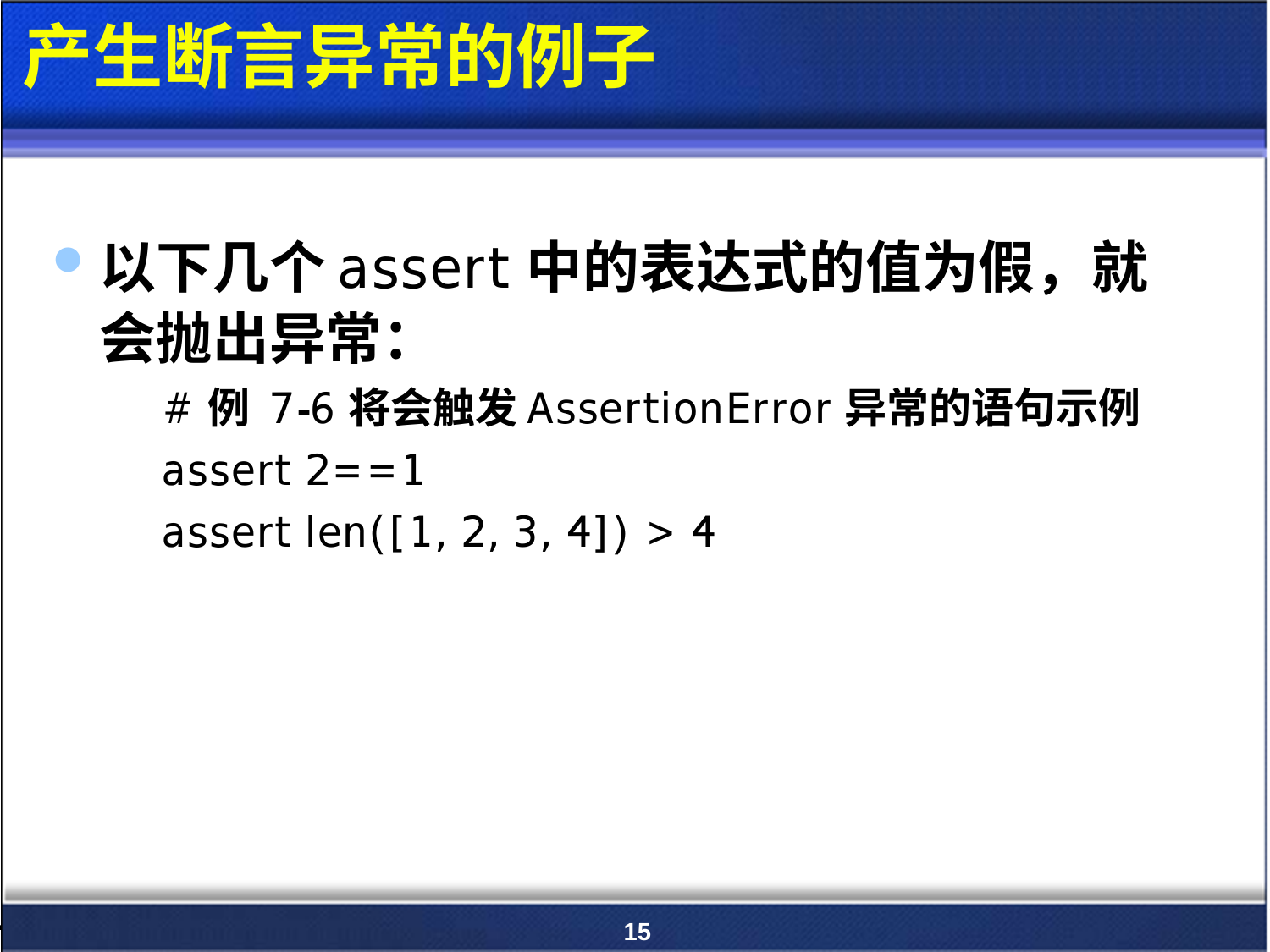

# 产生断言异常的例子
以下几个assert中的表达式的值为假，就会抛出异常：
#例 7‑6将会触发AssertionError异常的语句示例
assert 2==1
assert len([1, 2, 3, 4]) > 4

15